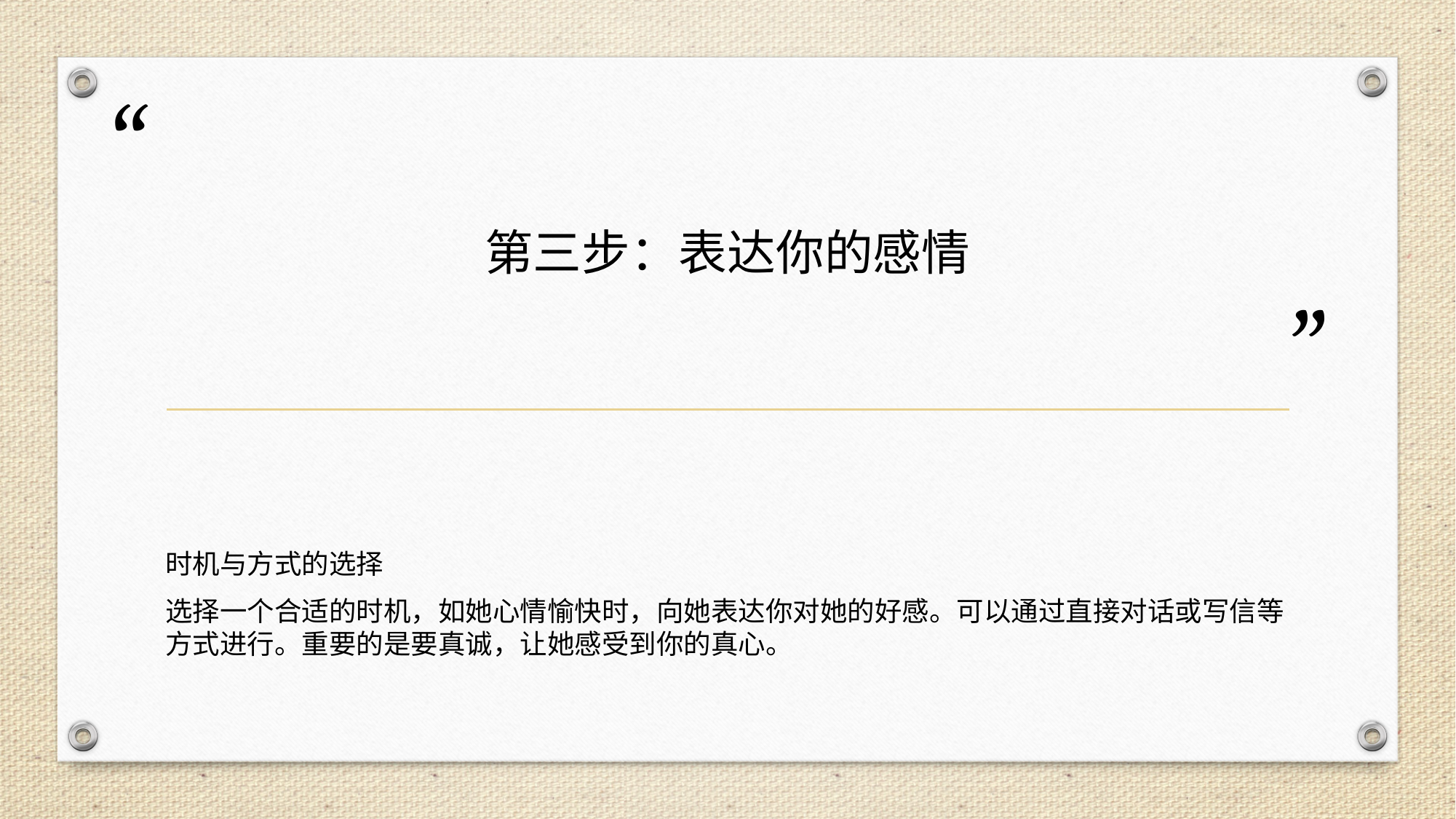

# 第三步：表达你的感情

时机与方式的选择
选择一个合适的时机，如她心情愉快时，向她表达你对她的好感。可以通过直接对话或写信等方式进行。重要的是要真诚，让她感受到你的真心。